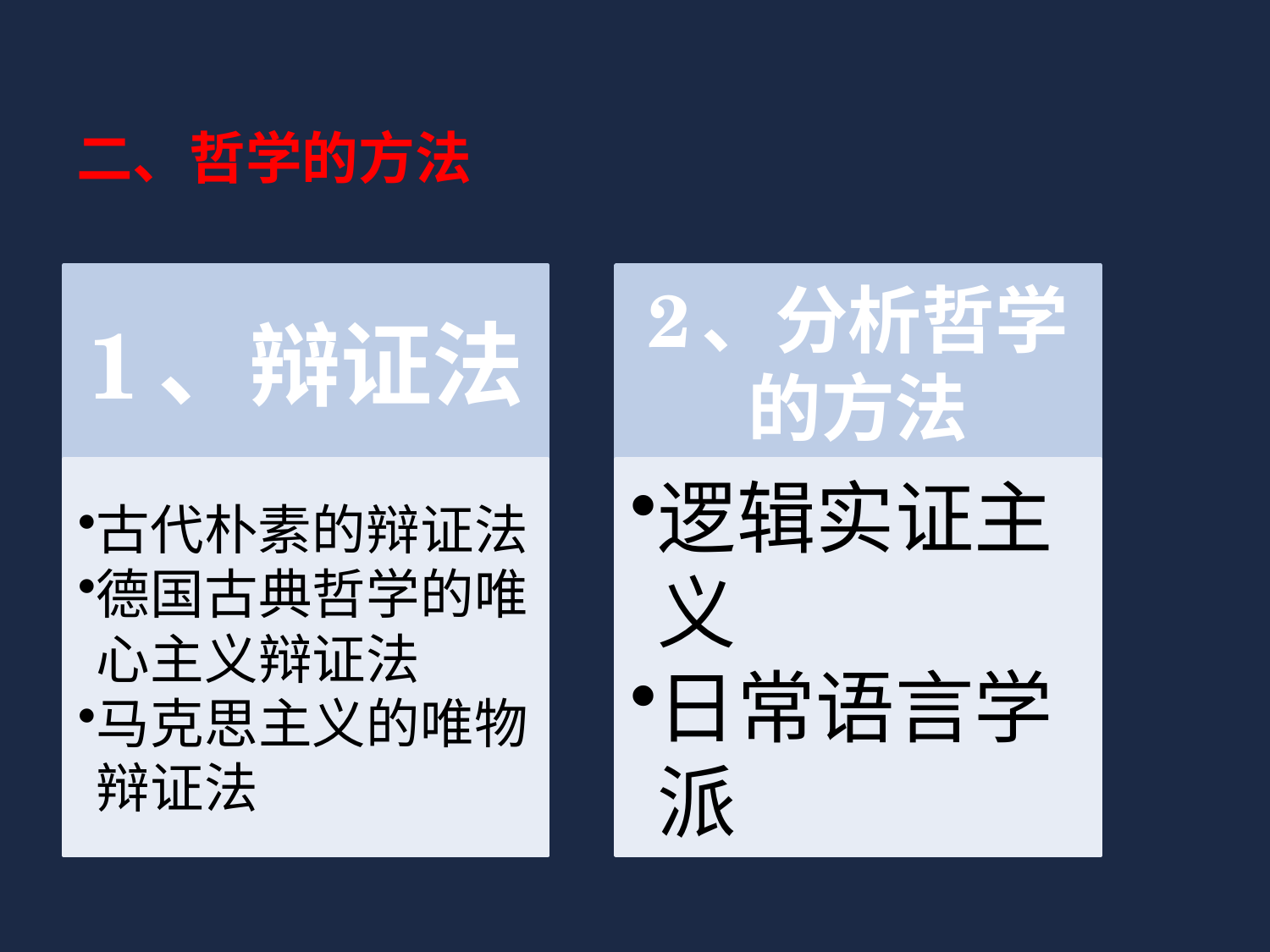

二、哲学的方法
1、辩证法
古代朴素的辩证法
德国古典哲学的唯心主义辩证法
马克思主义的唯物辩证法
2、分析哲学的方法
逻辑实证主义
日常语言学派